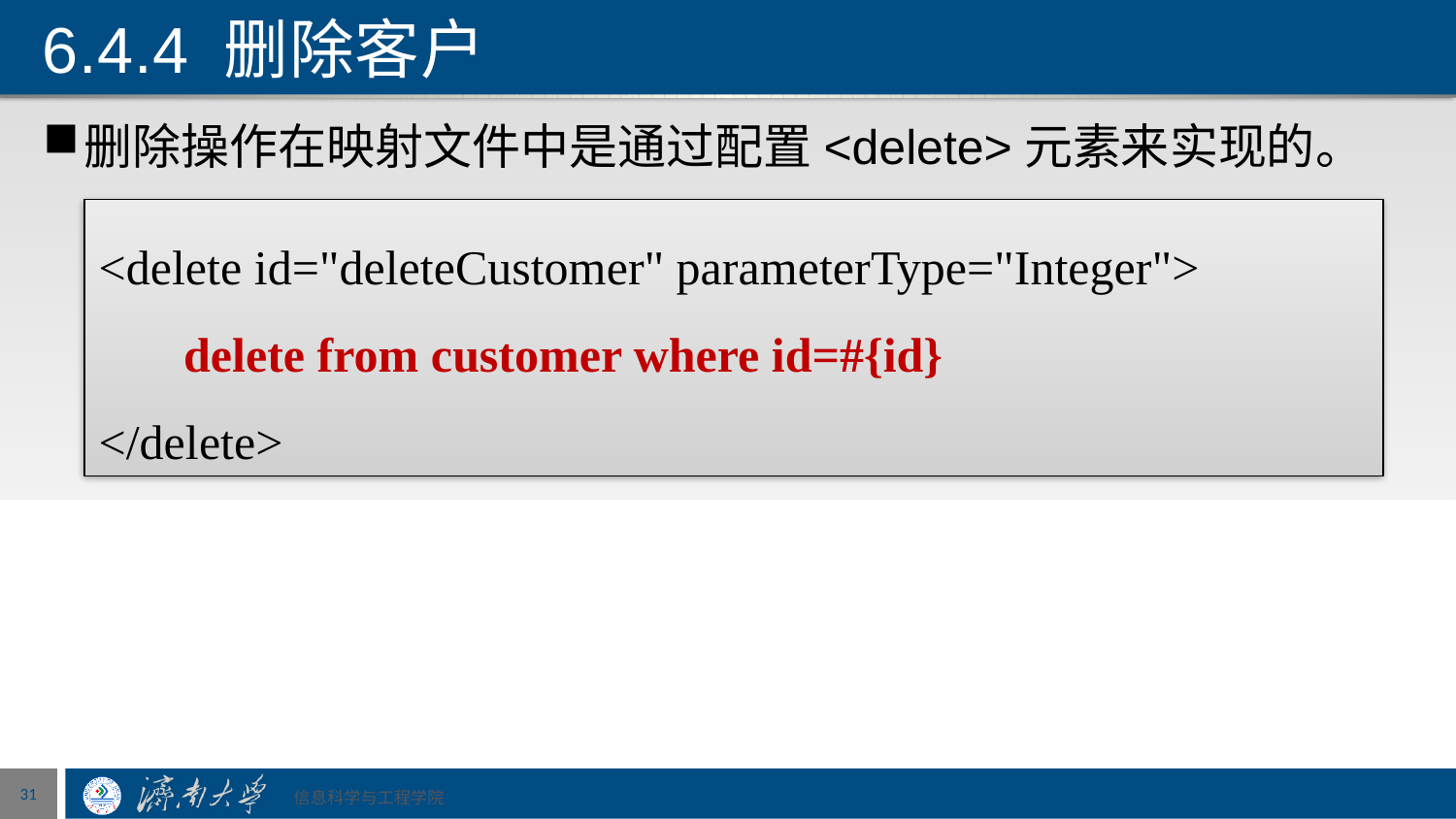

# 6.4.4 删除客户
删除操作在映射文件中是通过配置<delete>元素来实现的。
<delete id="deleteCustomer" parameterType="Integer">
       delete from customer where id=#{id}
</delete>